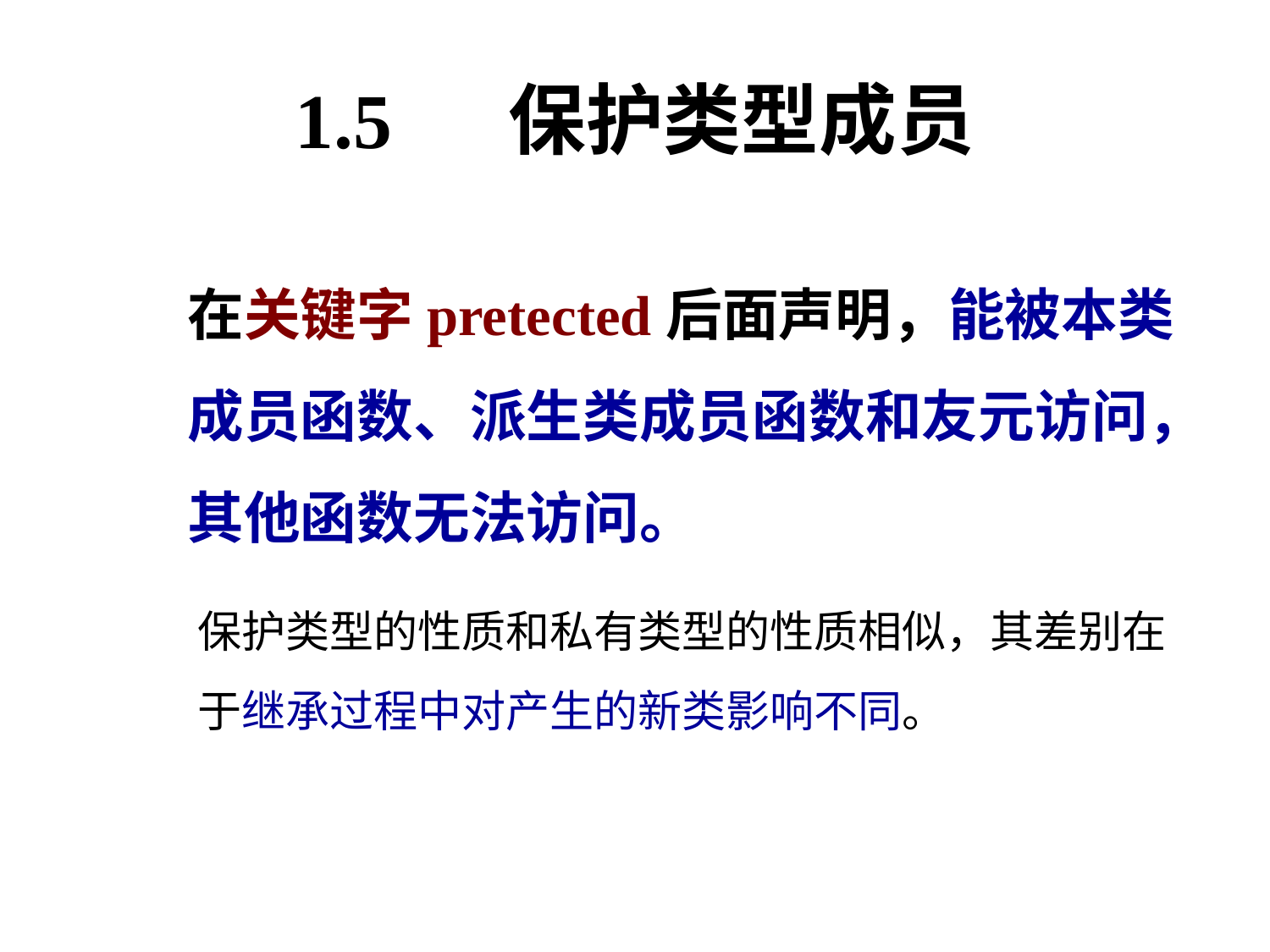

# 1.5     保护类型成员
在关键字pretected后面声明，能被本类成员函数、派生类成员函数和友元访问，其他函数无法访问。
保护类型的性质和私有类型的性质相似，其差别在于继承过程中对产生的新类影响不同。